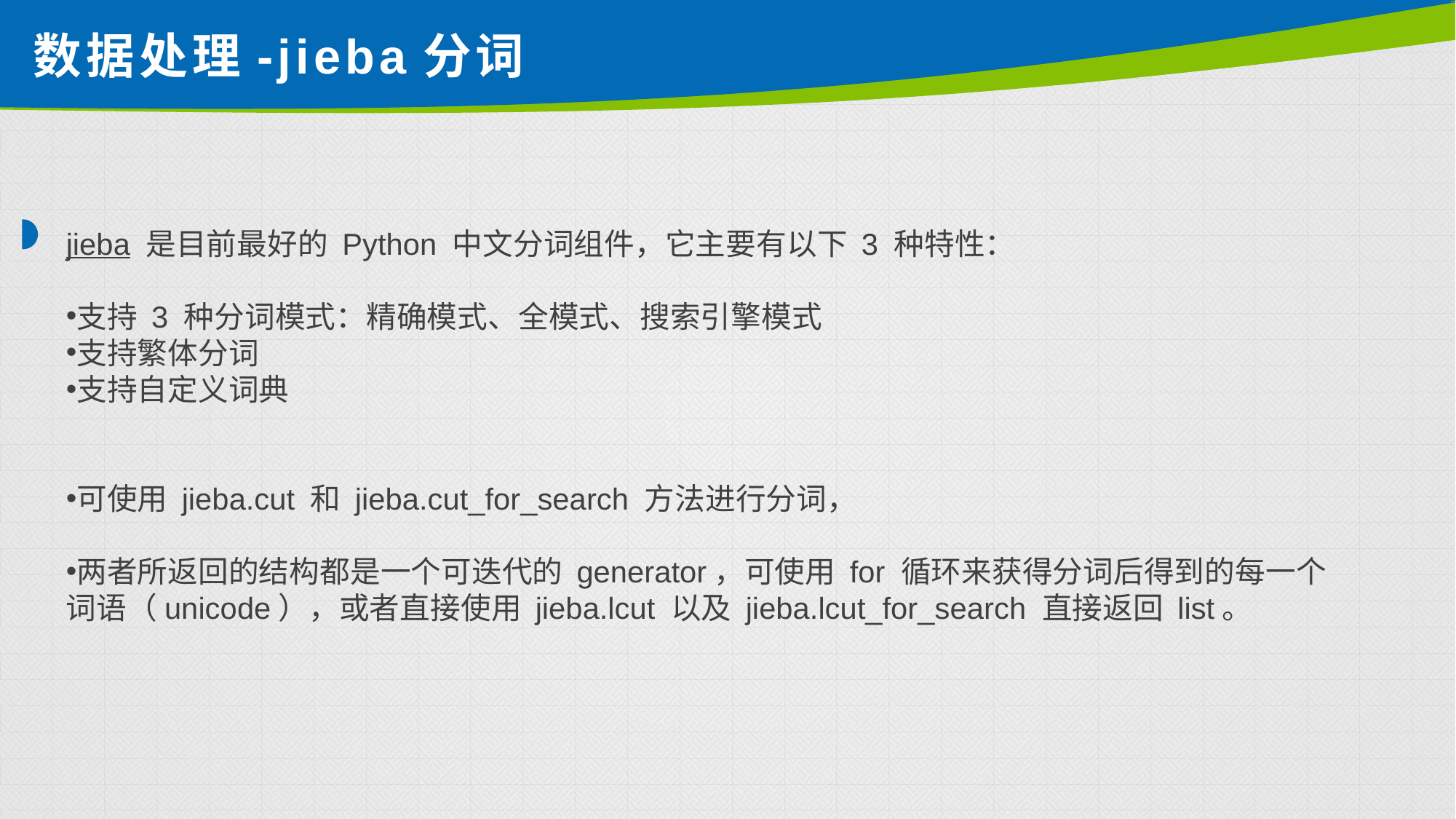

# 数据处理-jieba分词
jieba 是目前最好的 Python 中文分词组件，它主要有以下 3 种特性：

支持 3 种分词模式：精确模式、全模式、搜索引擎模式
支持繁体分词
支持自定义词典

可使用 jieba.cut 和 jieba.cut_for_search 方法进行分词，

两者所返回的结构都是一个可迭代的 generator，可使用 for 循环来获得分词后得到的每一个词语（unicode），或者直接使用 jieba.lcut 以及 jieba.lcut_for_search 直接返回 list。